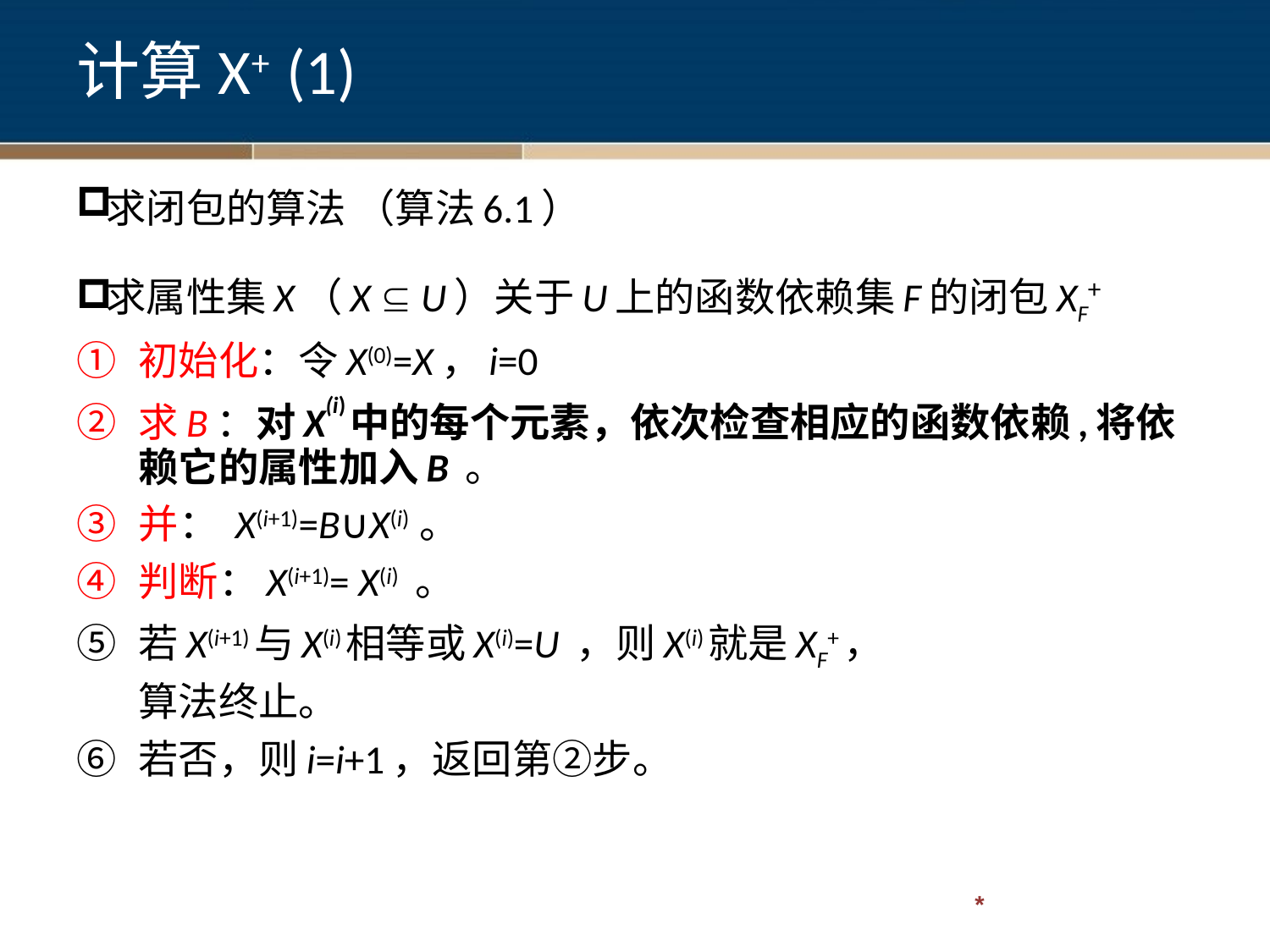

计算X+  (1)
求闭包的算法 （算法6.1）
求属性集X（X ⊆ U）关于U上的函数依赖集F的闭包XF+
初始化：令X(0)=X，i=0
求B：对X(i)中的每个元素，依次检查相应的函数依赖,将依赖它的属性加入B 。
并： X(i+1)=B∪X(i) 。
判断：X(i+1)= X(i) 。
若X(i+1)与X(i)相等或X(i)=U ，则X(i)就是XF+，
	算法终止。
若否，则i=i+1，返回第②步。

*